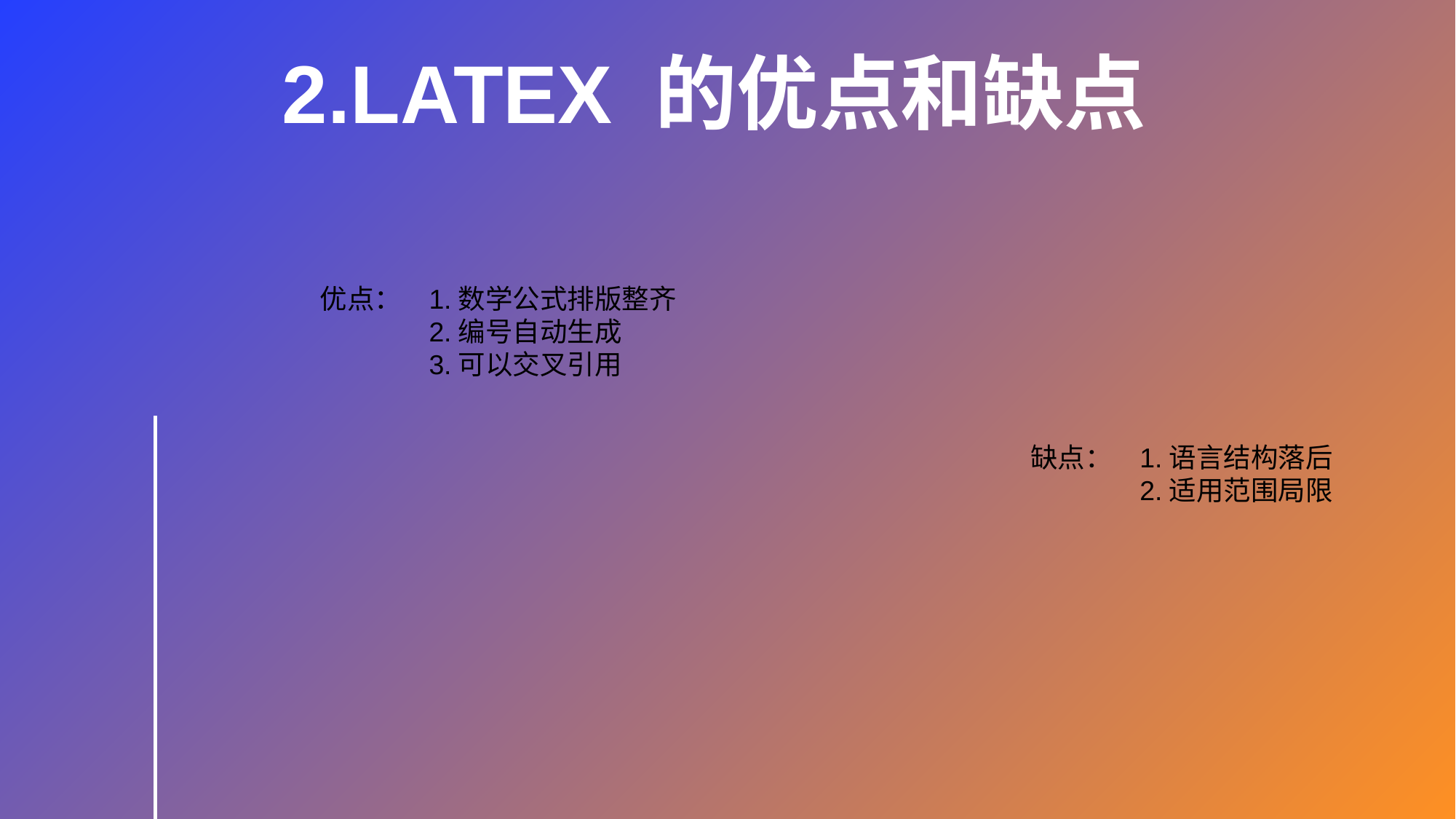

2.LaTex 的优点和缺点
优点：	1.数学公式排版整齐
	2.编号自动生成
	3.可以交叉引用

缺点：	1.语言结构落后
	2.适用范围局限